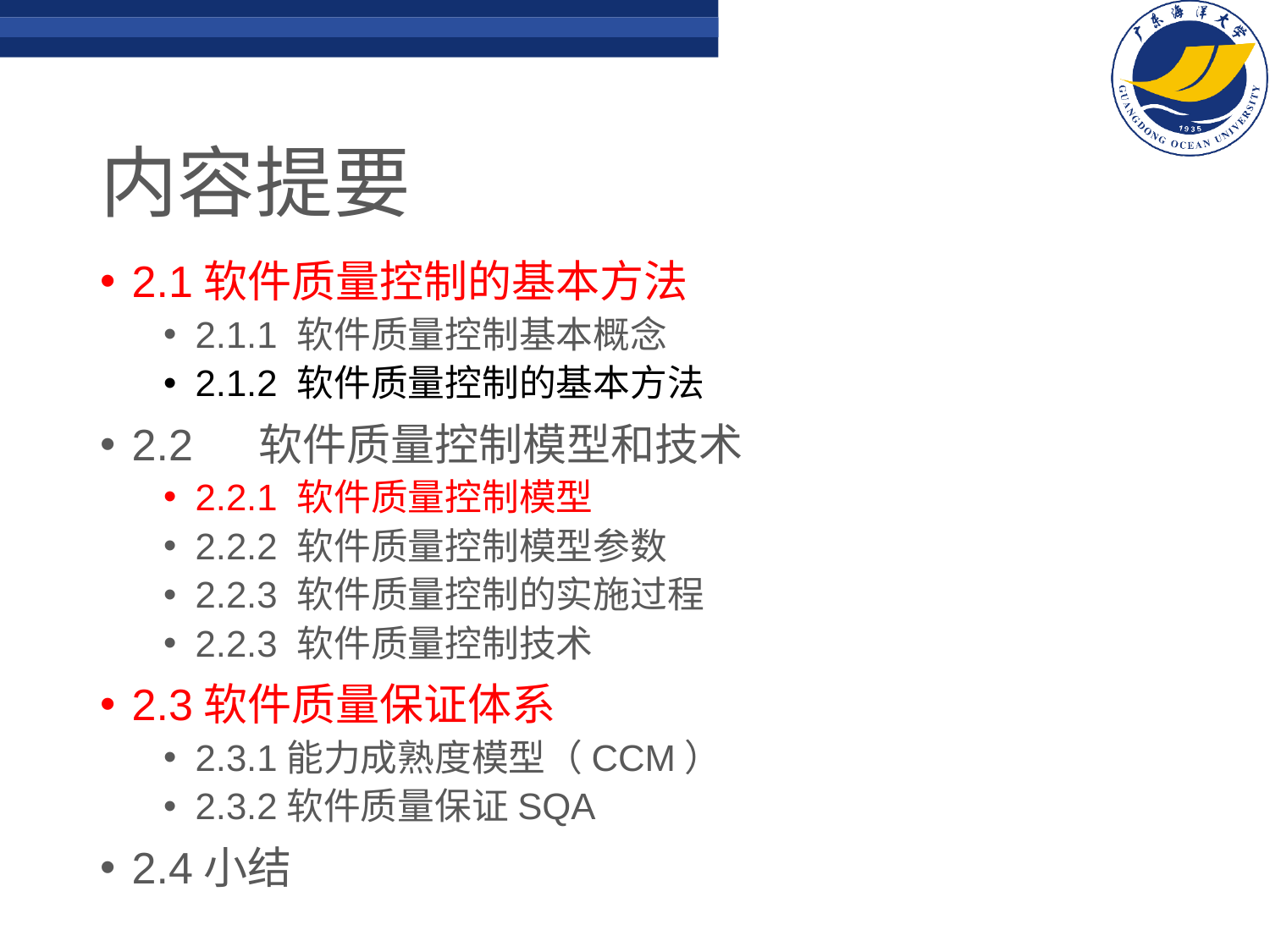

# 内容提要
2.1软件质量控制的基本方法
2.1.1 软件质量控制基本概念
2.1.2 软件质量控制的基本方法
2.2	软件质量控制模型和技术
2.2.1 软件质量控制模型
2.2.2 软件质量控制模型参数
2.2.3 软件质量控制的实施过程
2.2.3 软件质量控制技术
2.3软件质量保证体系
2.3.1能力成熟度模型（CCM）
2.3.2软件质量保证SQA
2.4小结
2